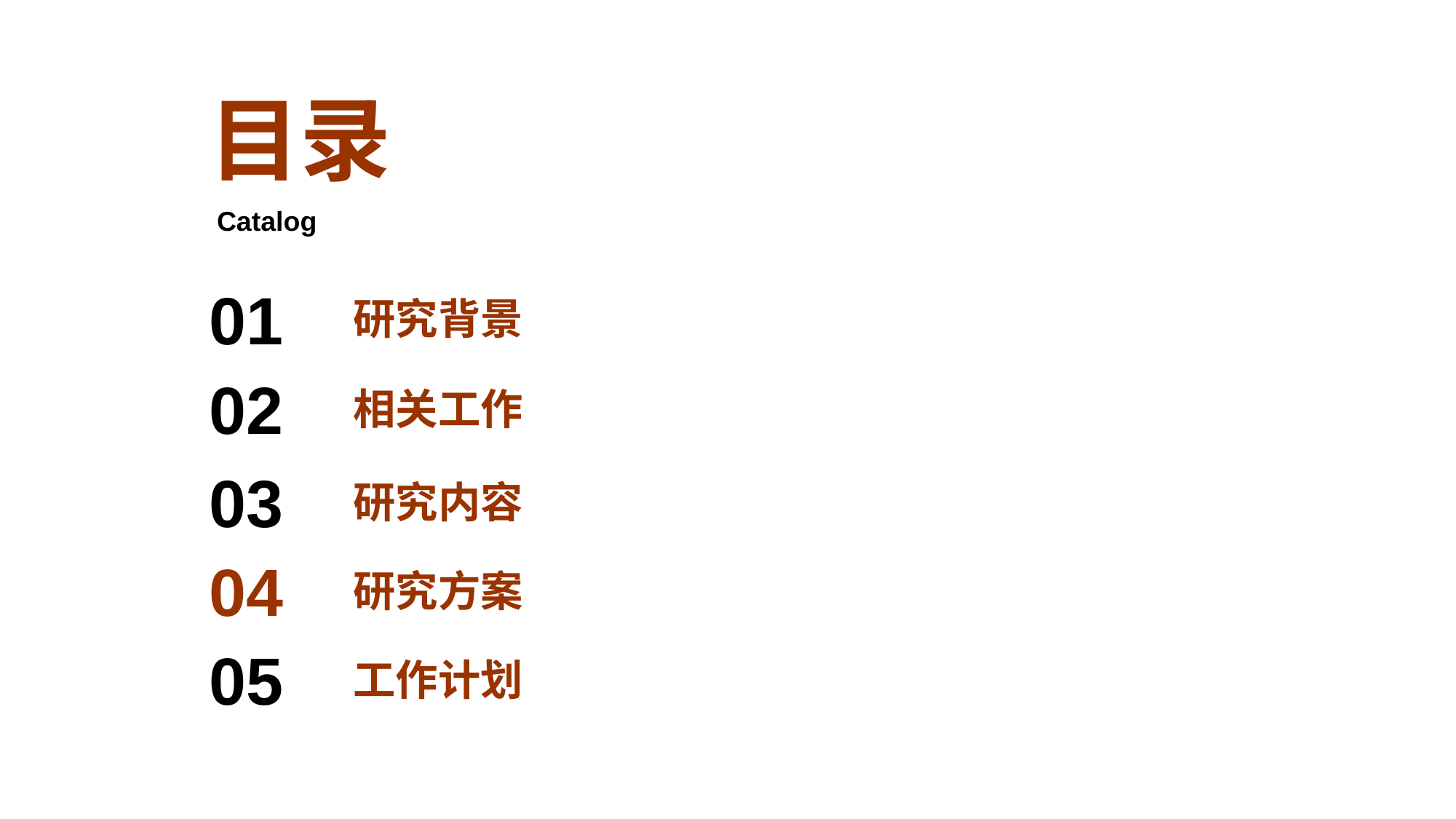

目录
Catalog
01
研究背景
02
相关工作
03
研究内容
04
研究方案
05
工作计划